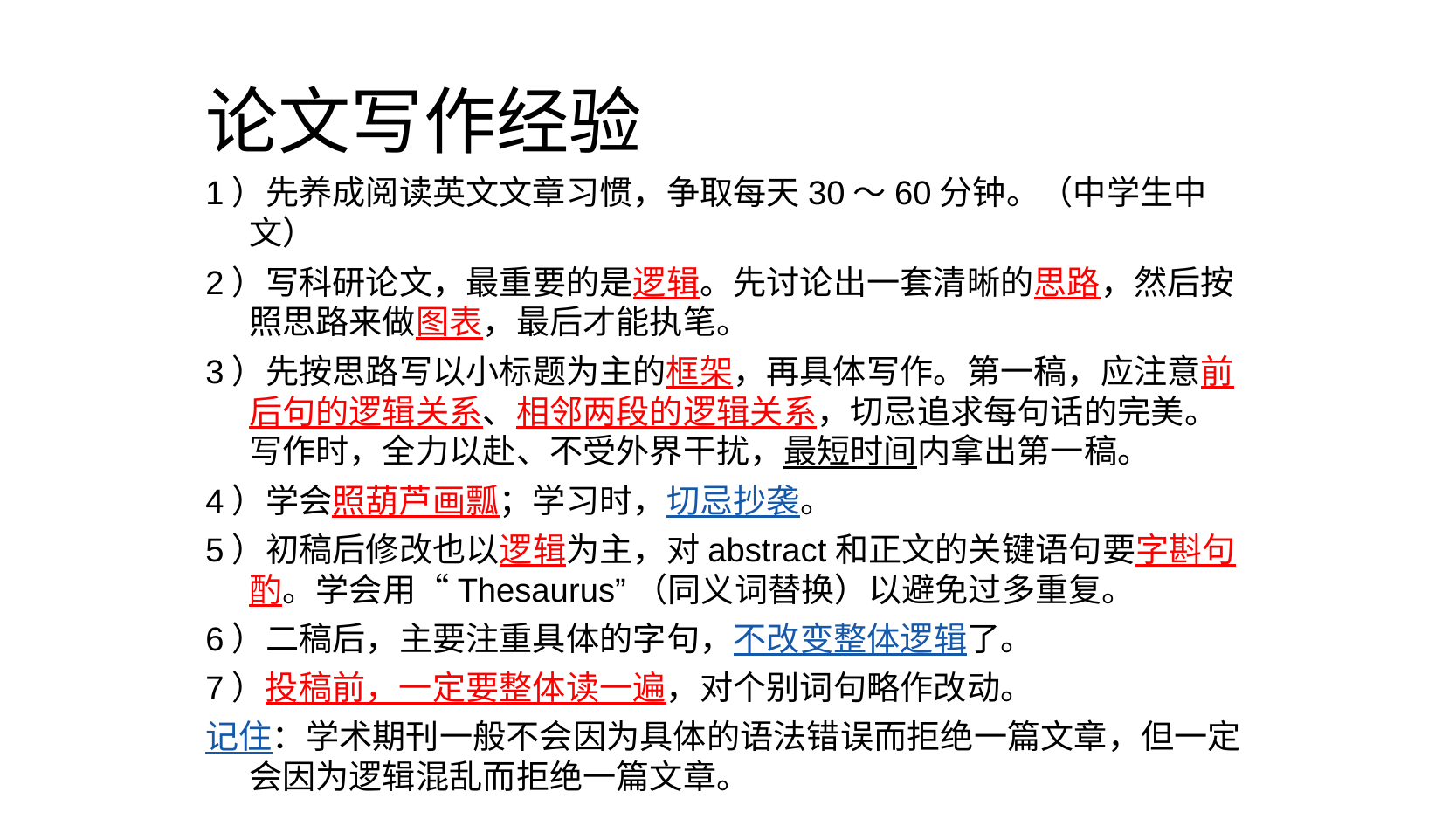

六、名家经验之谈
论文写作经验
1）先养成阅读英文文章习惯，争取每天30～60分钟。（中学生中文）
2）写科研论文，最重要的是逻辑。先讨论出一套清晰的思路，然后按照思路来做图表，最后才能执笔。
3）先按思路写以小标题为主的框架，再具体写作。第一稿，应注意前后句的逻辑关系、相邻两段的逻辑关系，切忌追求每句话的完美。写作时，全力以赴、不受外界干扰，最短时间内拿出第一稿。
4）学会照葫芦画瓢；学习时，切忌抄袭。
5）初稿后修改也以逻辑为主，对abstract和正文的关键语句要字斟句酌。学会用“Thesaurus”（同义词替换）以避免过多重复。
6）二稿后，主要注重具体的字句，不改变整体逻辑了。
7）投稿前，一定要整体读一遍，对个别词句略作改动。
记住：学术期刊一般不会因为具体的语法错误而拒绝一篇文章，但一定会因为逻辑混乱而拒绝一篇文章。